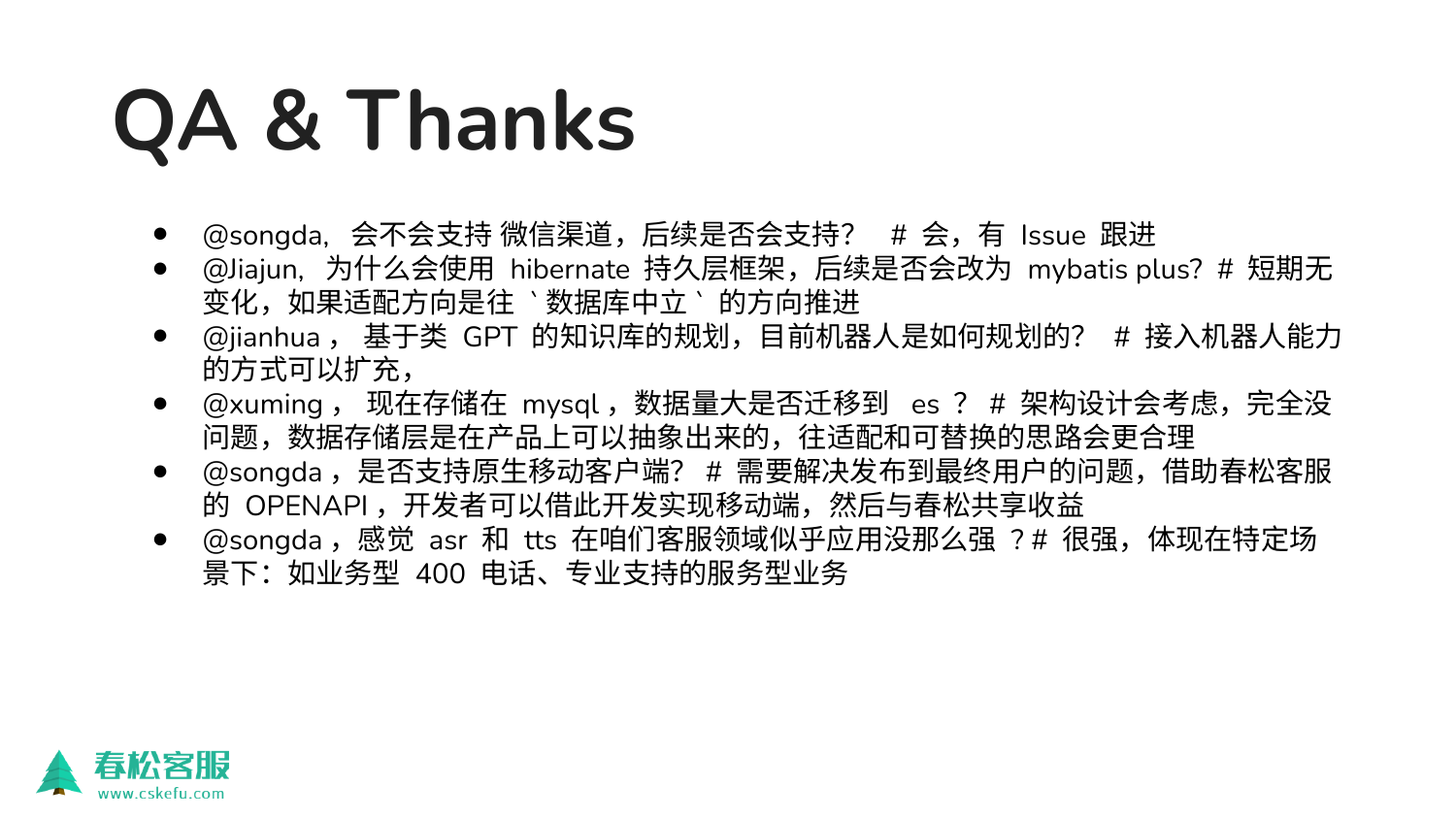

# QA & Thanks
@songda,  会不会支持 微信渠道，后续是否会支持？  # 会，有 Issue 跟进
@Jiajun,  为什么会使用 hibernate 持久层框架，后续是否会改为 mybatis plus?  # 短期无变化，如果适配方向是往 `数据库中立` 的方向推进
@jianhua， 基于类 GPT 的知识库的规划，目前机器人是如何规划的？ # 接入机器人能力的方式可以扩充，
@xuming， 现在存储在 mysql，数据量大是否迁移到  es ？# 架构设计会考虑，完全没问题，数据存储层是在产品上可以抽象出来的，往适配和可替换的思路会更合理
@songda，是否支持原生移动客户端？# 需要解决发布到最终用户的问题，借助春松客服的 OPENAPI，开发者可以借此开发实现移动端，然后与春松共享收益
@songda，感觉 asr 和 tts 在咱们客服领域似乎应用没那么强 ? # 很强，体现在特定场景下：如业务型 400 电话、专业支持的服务型业务